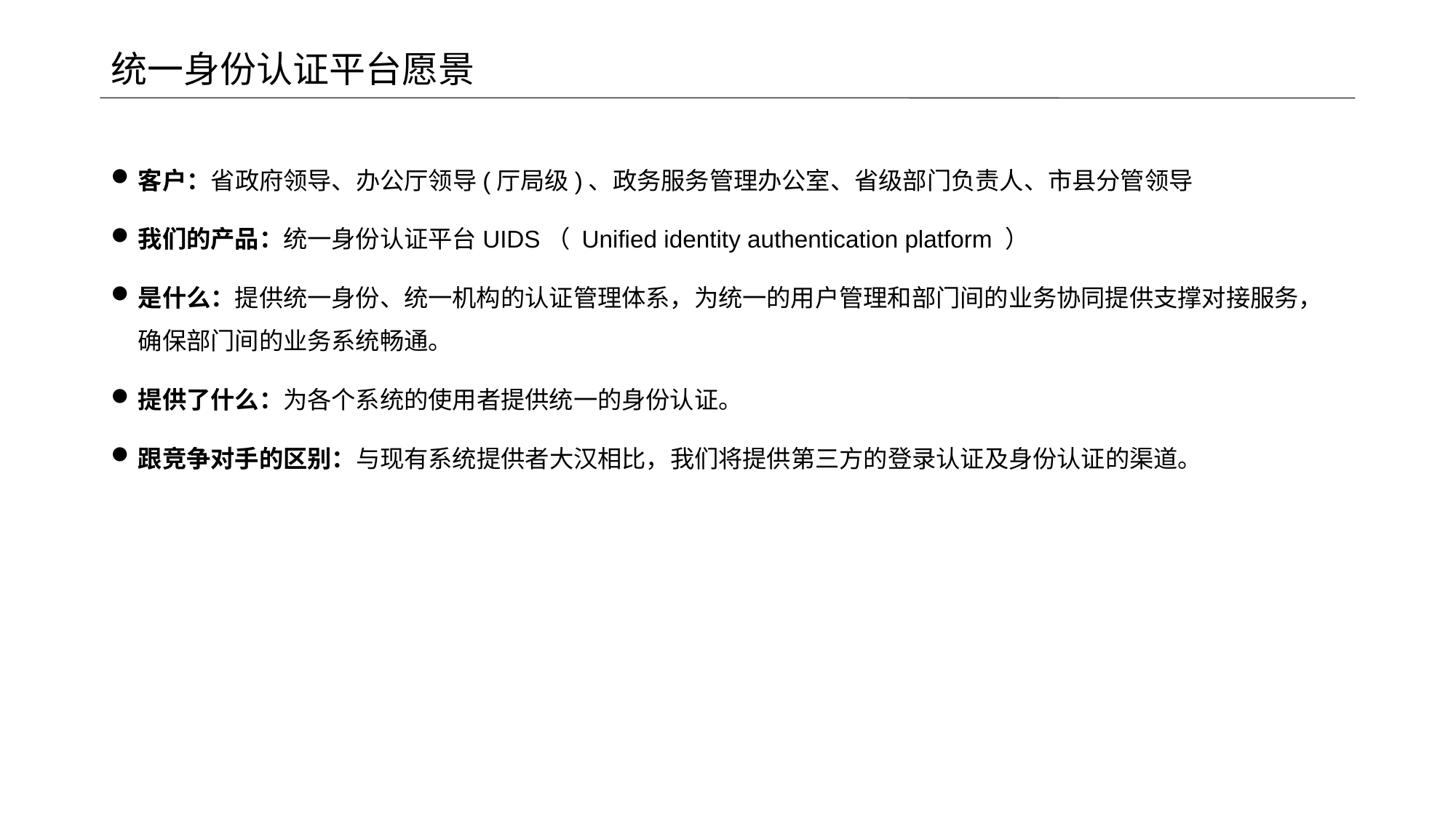

# 统一身份认证平台愿景
客户：省政府领导、办公厅领导(厅局级)、政务服务管理办公室、省级部门负责人、市县分管领导
我们的产品：统一身份认证平台UIDS（ Unified identity authentication platform ）
是什么：提供统一身份、统一机构的认证管理体系，为统一的用户管理和部门间的业务协同提供支撑对接服务，确保部门间的业务系统畅通。
提供了什么：为各个系统的使用者提供统一的身份认证。
跟竞争对手的区别：与现有系统提供者大汉相比，我们将提供第三方的登录认证及身份认证的渠道。